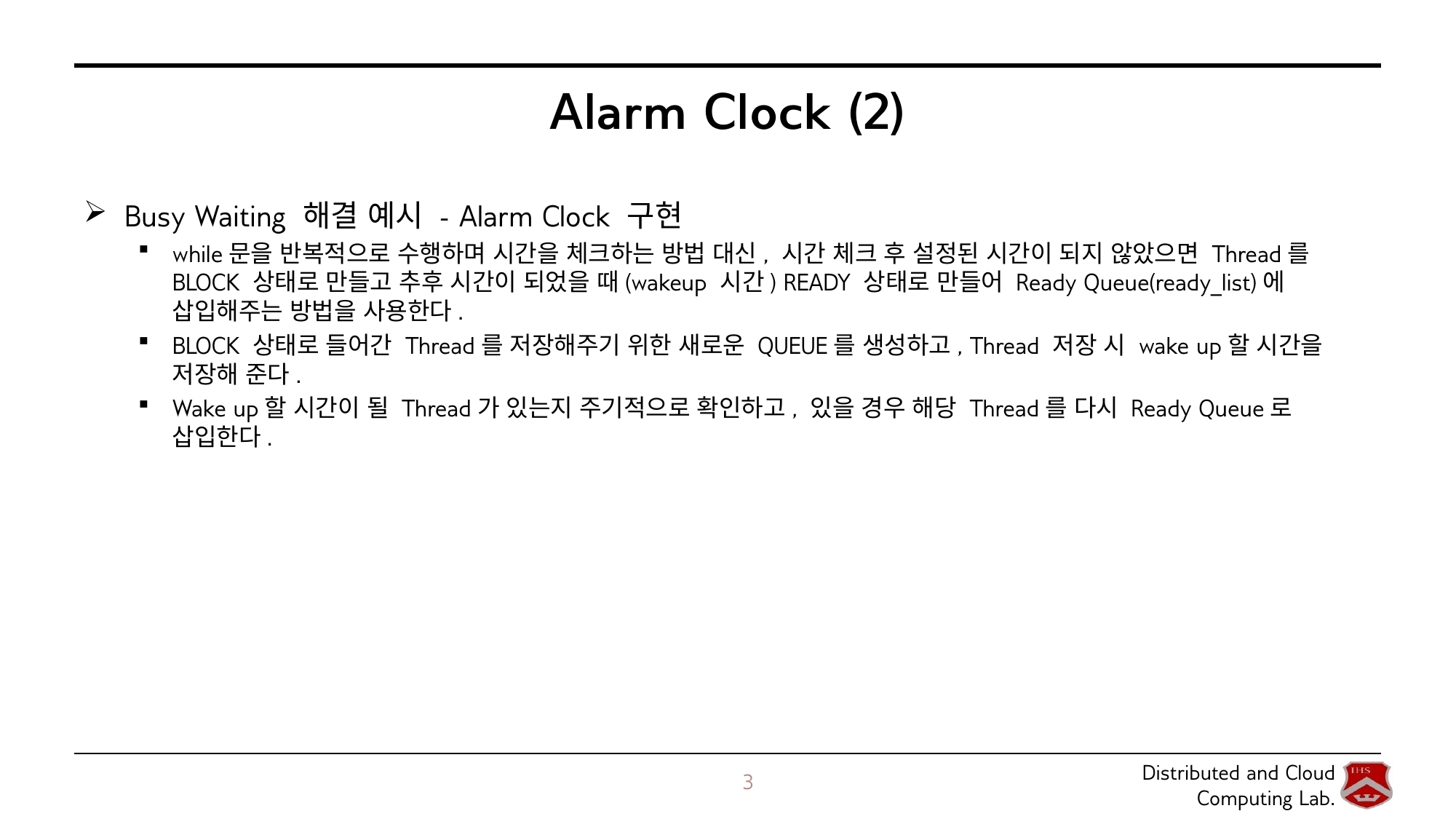

# Alarm Clock (2)
Busy Waiting 해결 예시 - Alarm Clock 구현
while문을 반복적으로 수행하며 시간을 체크하는 방법 대신, 시간 체크 후 설정된 시간이 되지 않았으면 Thread를 BLOCK 상태로 만들고 추후 시간이 되었을 때(wakeup 시간) READY 상태로 만들어 Ready Queue(ready_list)에 삽입해주는 방법을 사용한다.
BLOCK 상태로 들어간 Thread를 저장해주기 위한 새로운 QUEUE를 생성하고, Thread 저장 시 wake up할 시간을 저장해 준다.
Wake up할 시간이 될 Thread가 있는지 주기적으로 확인하고, 있을 경우 해당 Thread를 다시 Ready Queue로 삽입한다.

3